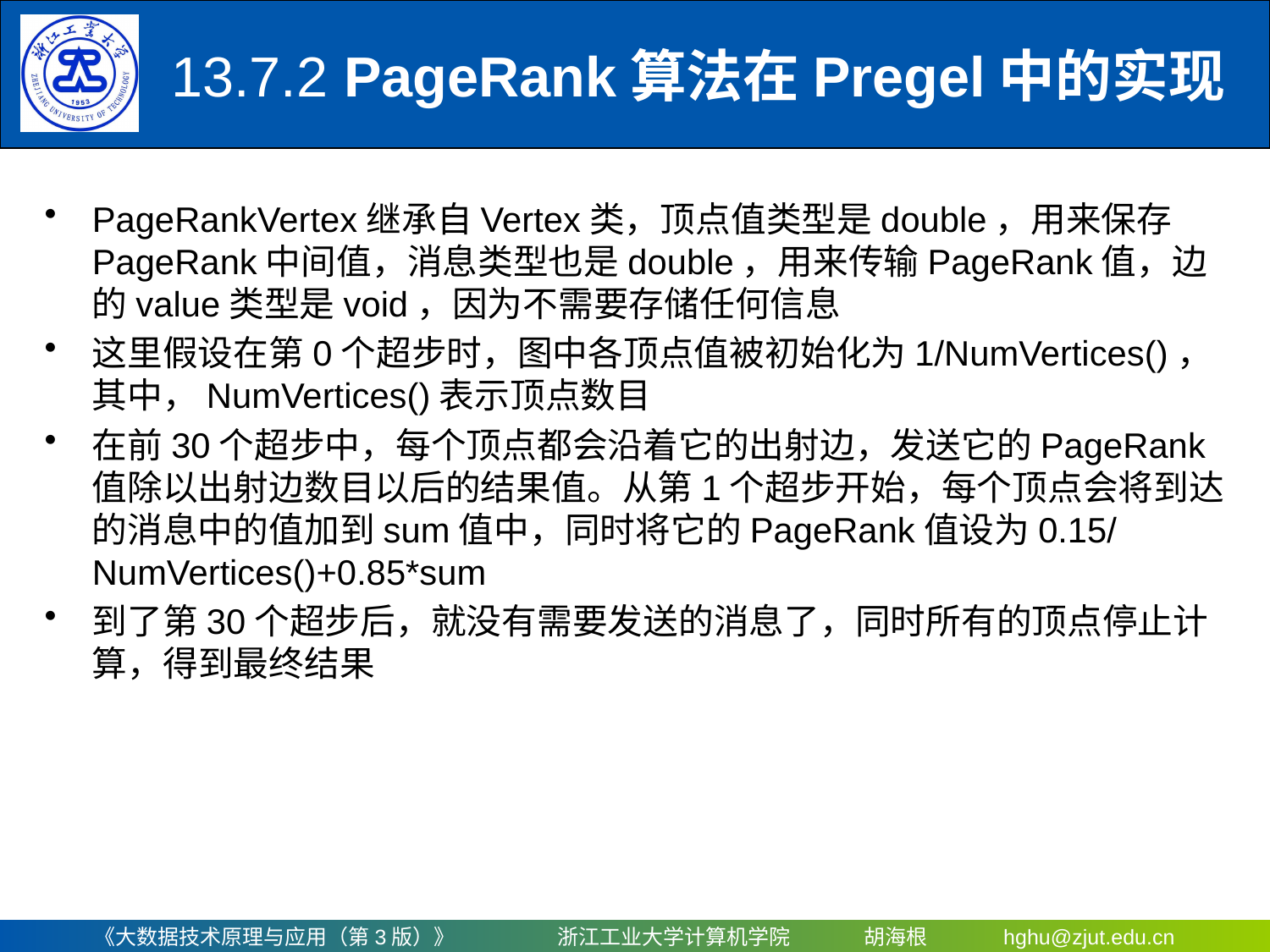

13.7.2 PageRank算法在Pregel中的实现
PageRankVertex继承自Vertex类，顶点值类型是double，用来保存PageRank中间值，消息类型也是double，用来传输PageRank值，边的value类型是void，因为不需要存储任何信息
这里假设在第0个超步时，图中各顶点值被初始化为1/NumVertices()，其中，NumVertices()表示顶点数目
在前30个超步中，每个顶点都会沿着它的出射边，发送它的PageRank值除以出射边数目以后的结果值。从第1个超步开始，每个顶点会将到达的消息中的值加到sum值中，同时将它的PageRank值设为0.15/NumVertices()+0.85*sum
到了第30个超步后，就没有需要发送的消息了，同时所有的顶点停止计算，得到最终结果